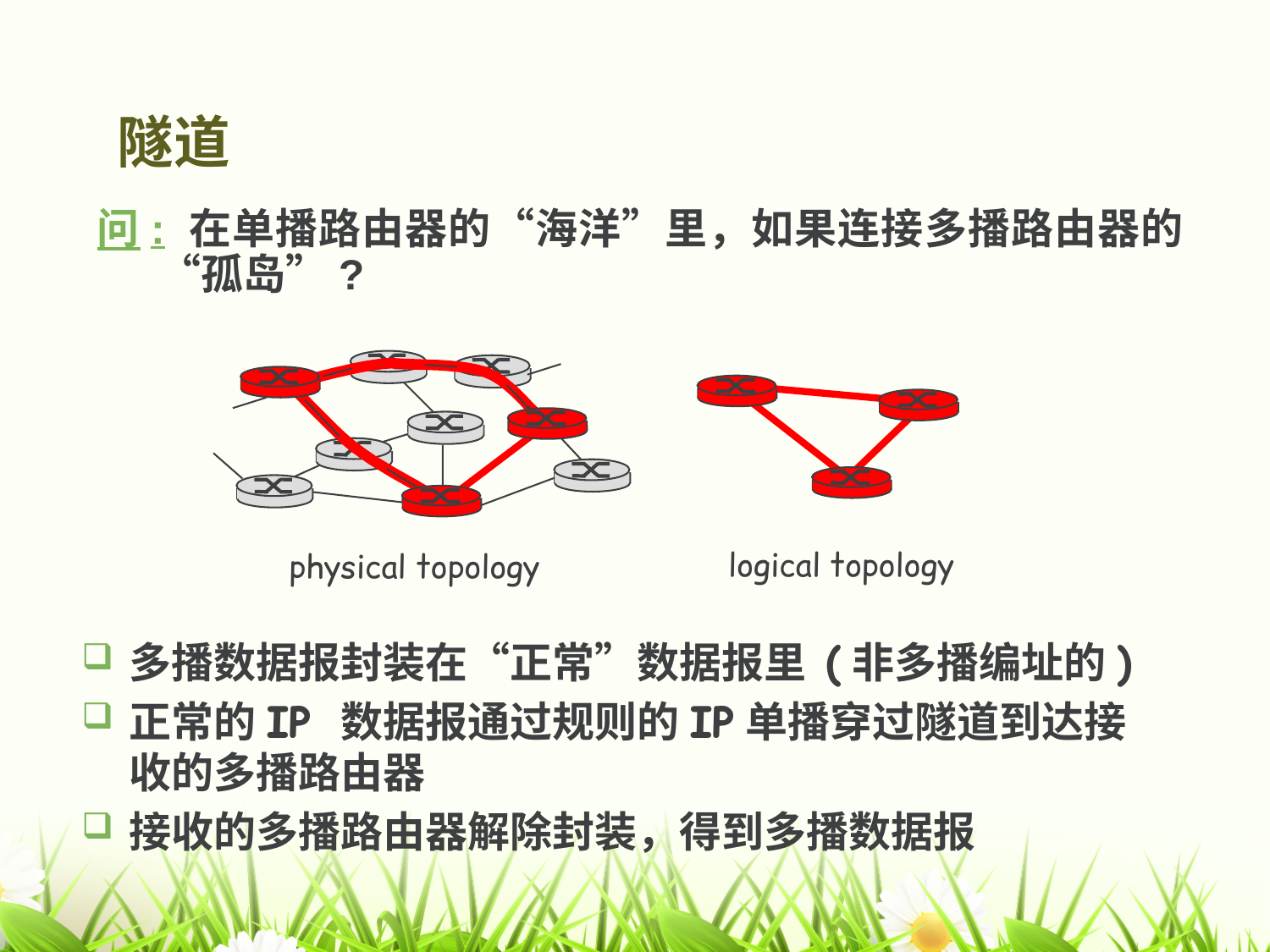

# 隧道
问: 在单播路由器的“海洋”里，如果连接多播路由器的“孤岛”?

logical topology
physical topology
多播数据报封装在“正常”数据报里 (非多播编址的)
正常的IP 数据报通过规则的IP单播穿过隧道到达接收的多播路由器
接收的多播路由器解除封装，得到多播数据报